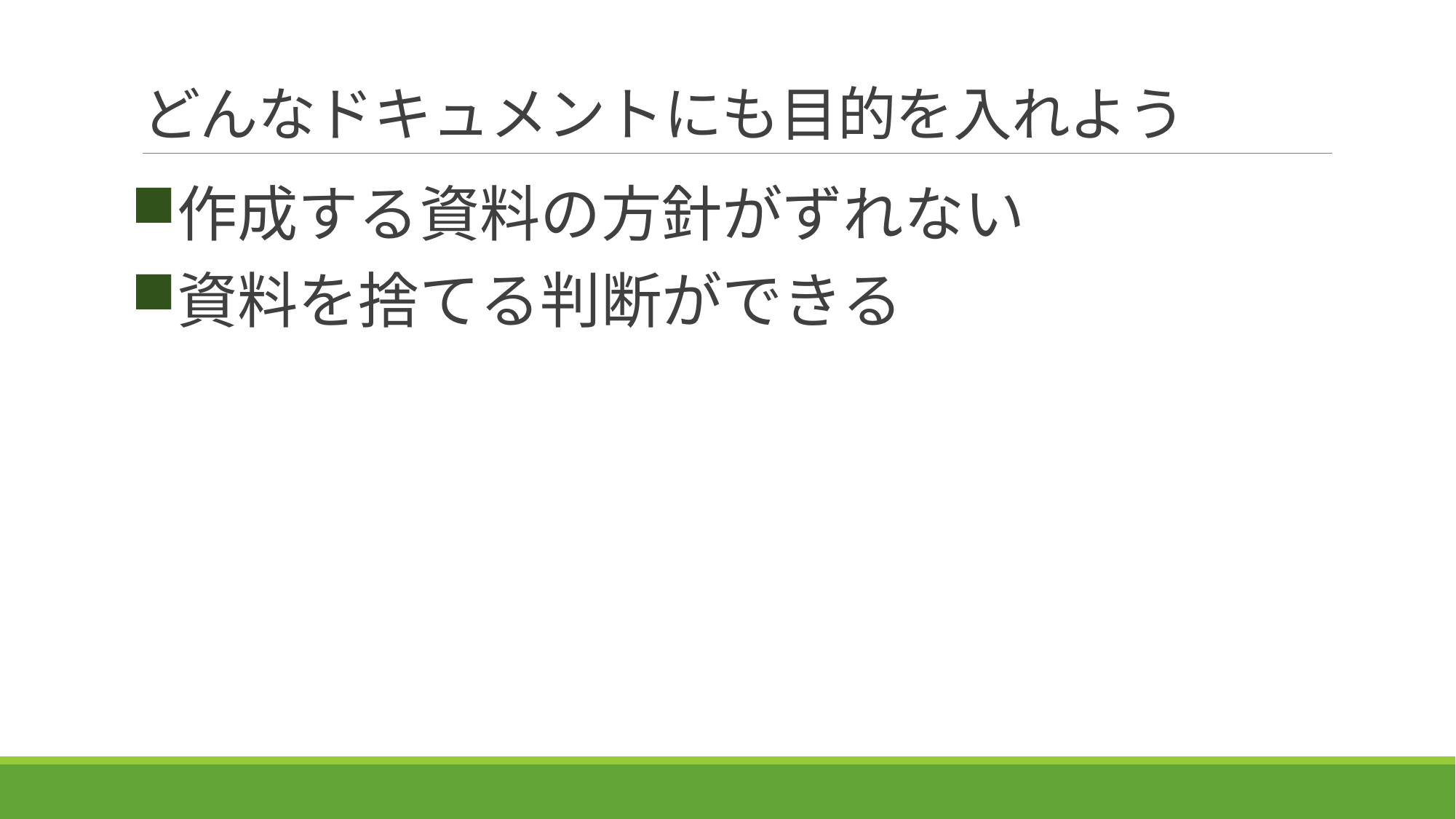

# どんなドキュメントにも目的を入れよう
作成する資料の方針がずれない
資料を捨てる判断ができる